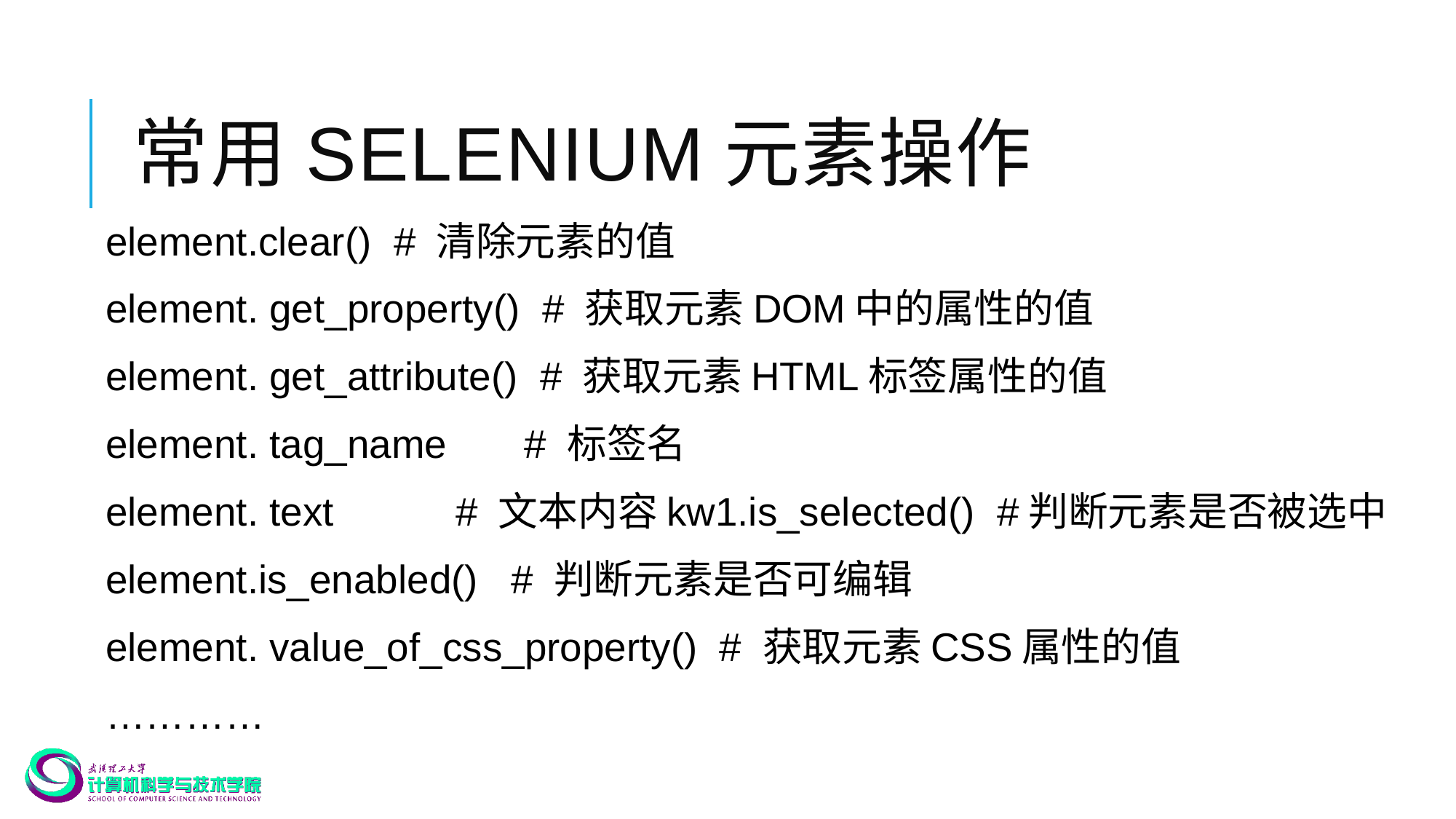

# 常用Selenium元素操作
element.clear()  # 清除元素的值
element. get_property()  # 获取元素DOM中的属性的值
element. get_attribute()  # 获取元素HTML标签属性的值
element. tag_name       # 标签名
element. text           # 文本内容kw1.is_selected()  #判断元素是否被选中
element.is_enabled()   # 判断元素是否可编辑
element. value_of_css_property()  # 获取元素CSS属性的值
…………